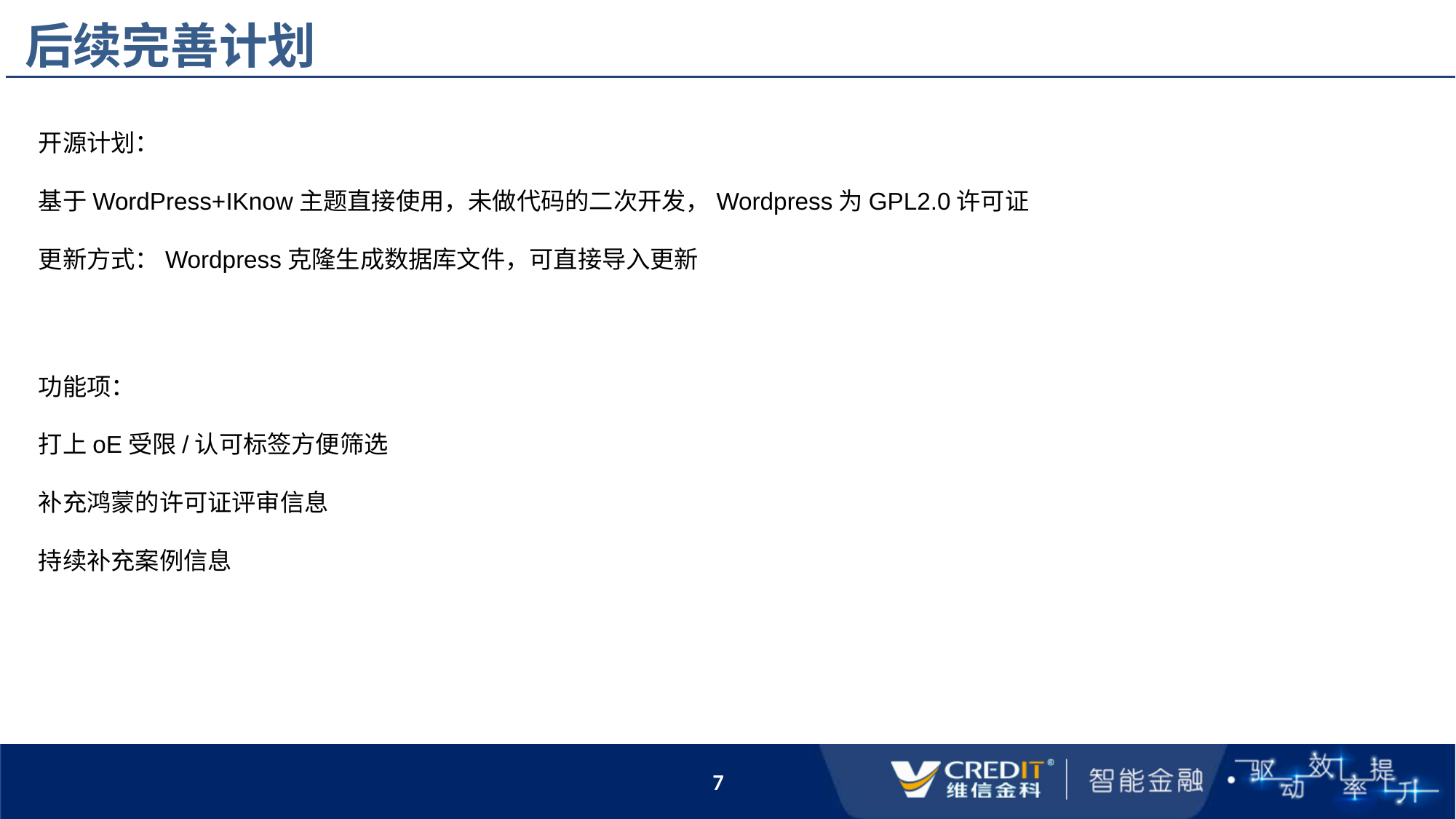

后续完善计划
开源计划：
基于WordPress+IKnow主题直接使用，未做代码的二次开发，Wordpress为GPL2.0许可证
更新方式：Wordpress克隆生成数据库文件，可直接导入更新
功能项：
打上oE受限/认可标签方便筛选
补充鸿蒙的许可证评审信息
持续补充案例信息
7